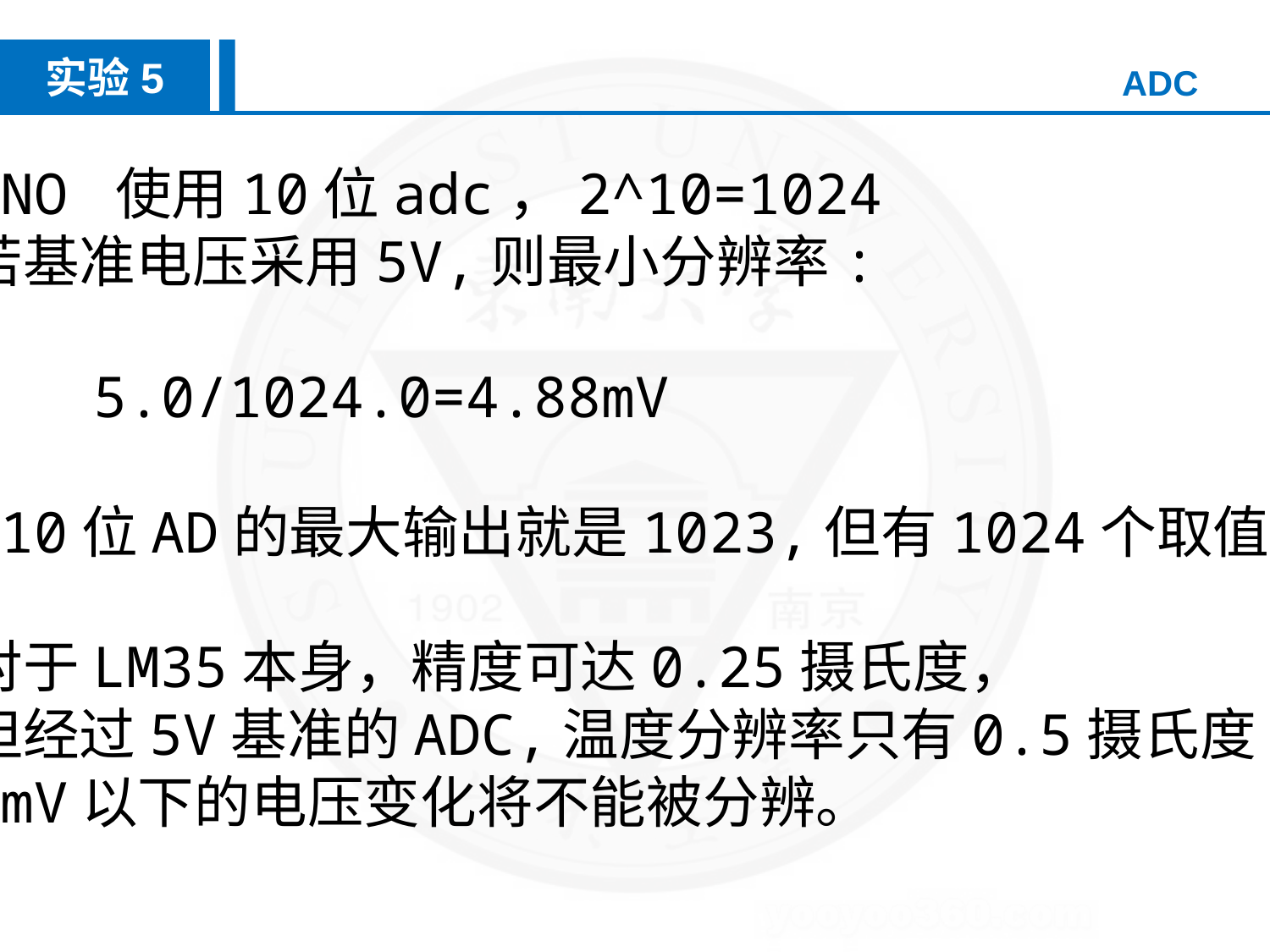

实验5

ADC
UNO 使用10位adc，2^10=1024
若基准电压采用5V,则最小分辨率:

	5.0/1024.0=4.88mV

*10位AD的最大输出就是1023,但有1024个取值。

对于LM35本身，精度可达0.25摄氏度，
但经过5V基准的ADC,温度分辨率只有0.5摄氏度,
5mV以下的电压变化将不能被分辨。